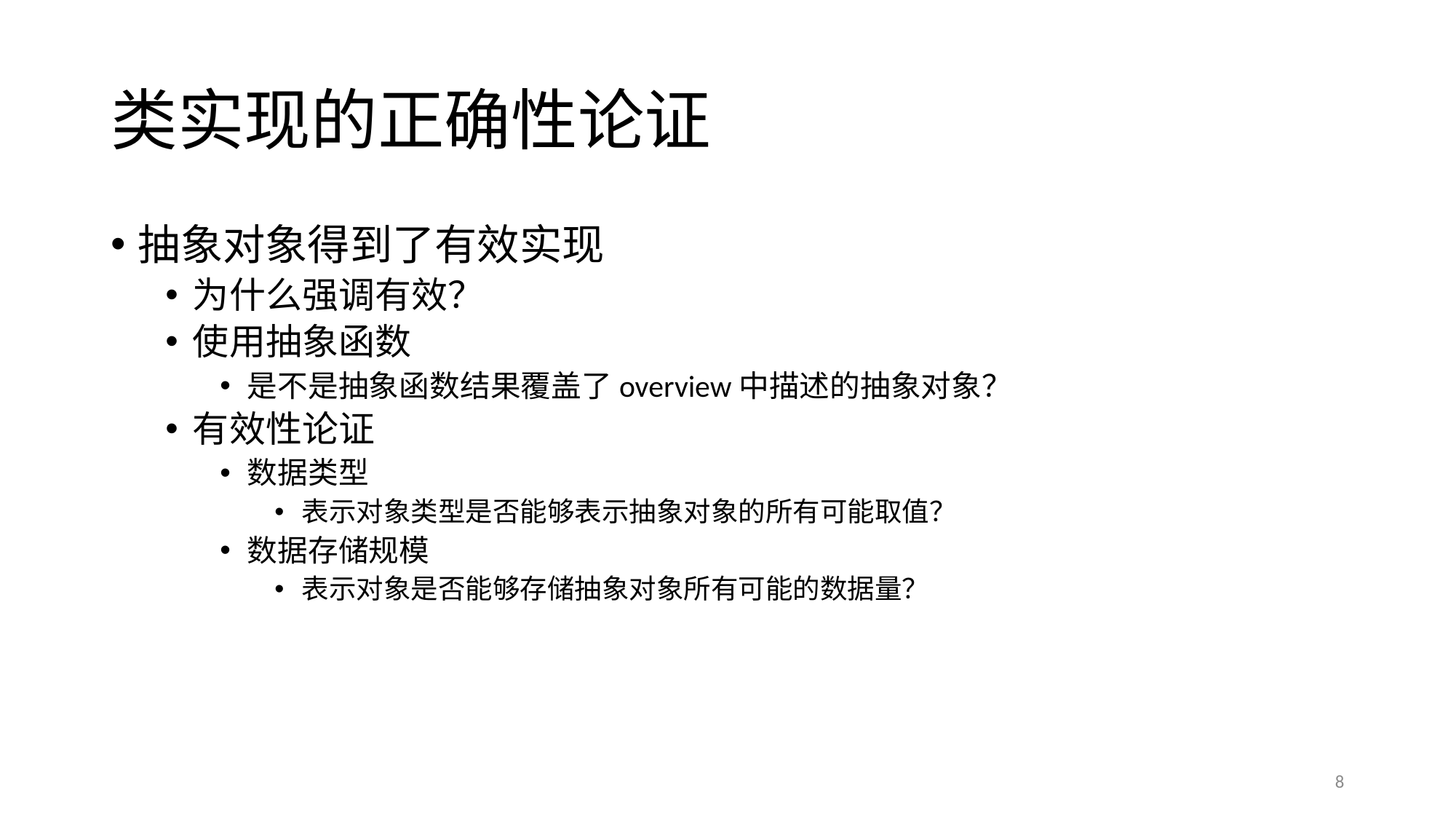

# 类实现的正确性论证
抽象对象得到了有效实现
为什么强调有效？
使用抽象函数
是不是抽象函数结果覆盖了overview中描述的抽象对象？
有效性论证
数据类型
表示对象类型是否能够表示抽象对象的所有可能取值？
数据存储规模
表示对象是否能够存储抽象对象所有可能的数据量？
8